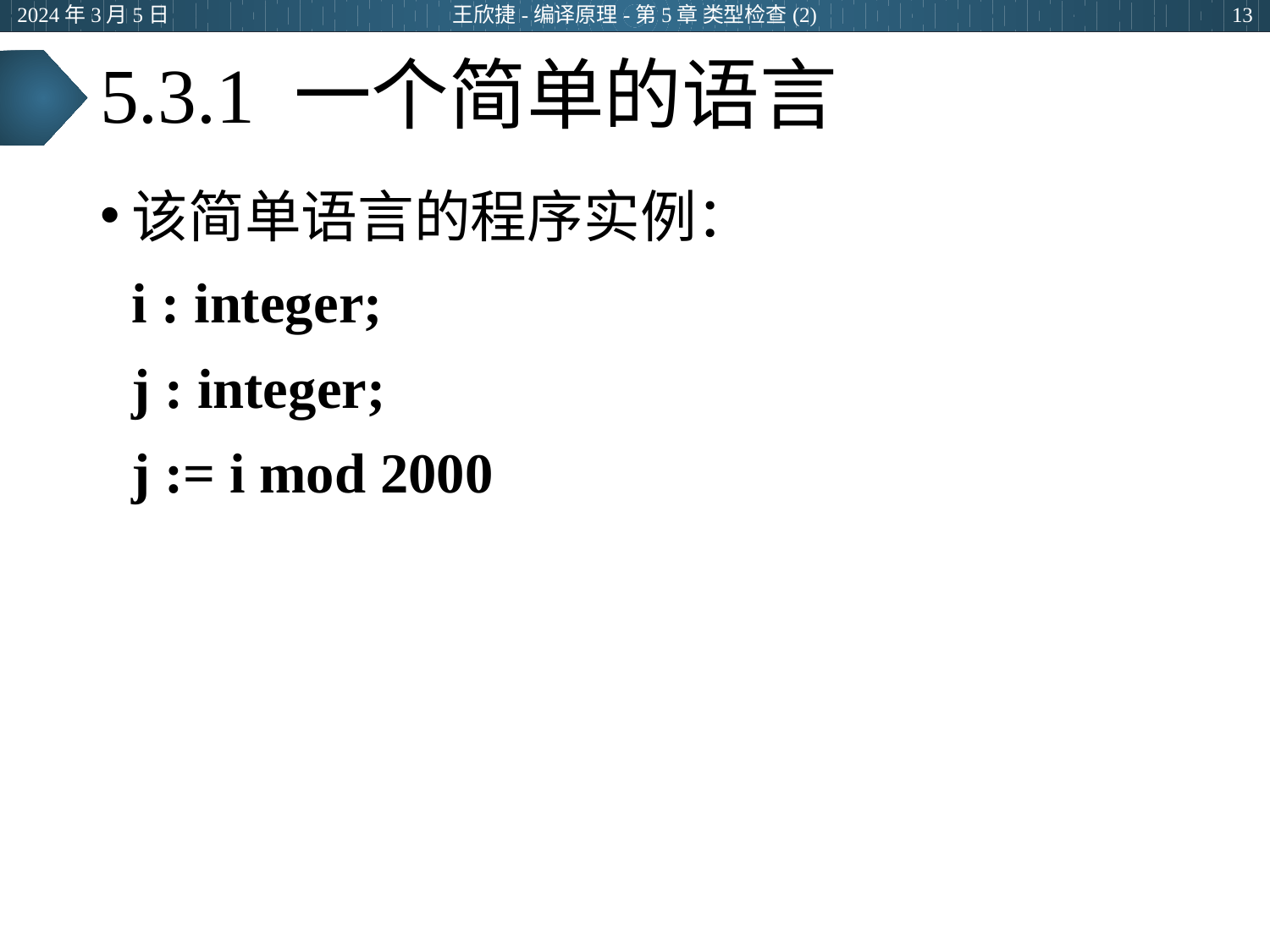

2024年3月5日
王欣捷-编译原理-第5章 类型检查(2)
13
# 5.3.1 一个简单的语言
该简单语言的程序实例：
	i : integer;
	j : integer;
	j := i mod 2000